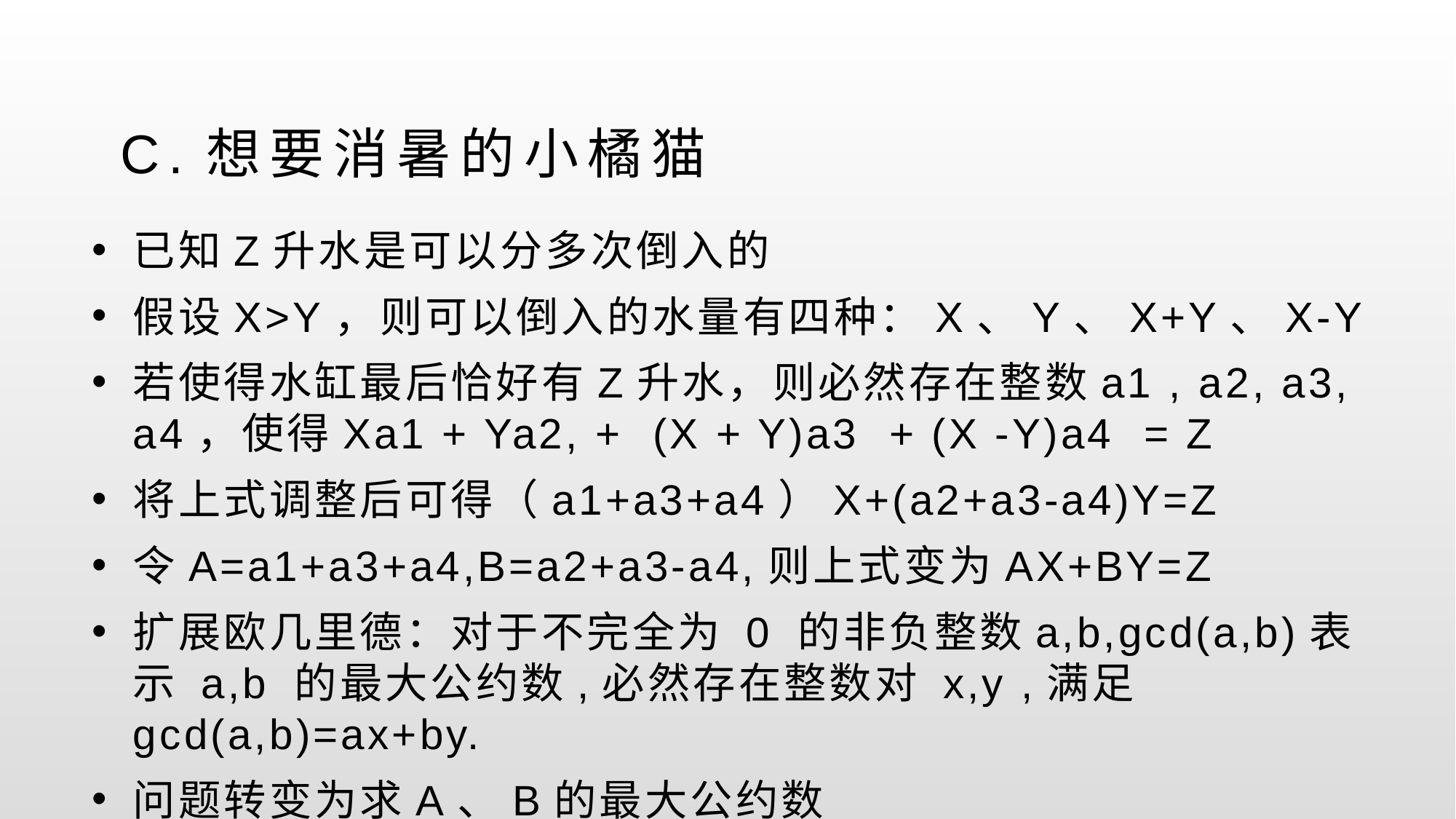

# C.想要消暑的小橘猫
已知Z升水是可以分多次倒入的
假设X>Y，则可以倒入的水量有四种：X、Y、X+Y、X-Y
若使得水缸最后恰好有Z升水，则必然存在整数a1 , a2, a3, a4，使得Xa1 + Ya2, +  (X + Y)a3  + (X -Y)a4  = Z
将上式调整后可得（a1+a3+a4）X+(a2+a3-a4)Y=Z
令A=a1+a3+a4,B=a2+a3-a4,则上式变为AX+BY=Z
扩展欧几里德：对于不完全为 0 的非负整数a,b,gcd(a,b)表示 a,b 的最大公约数,必然存在整数对 x,y ,满足gcd(a,b)=ax+by.
问题转变为求A、B的最大公约数